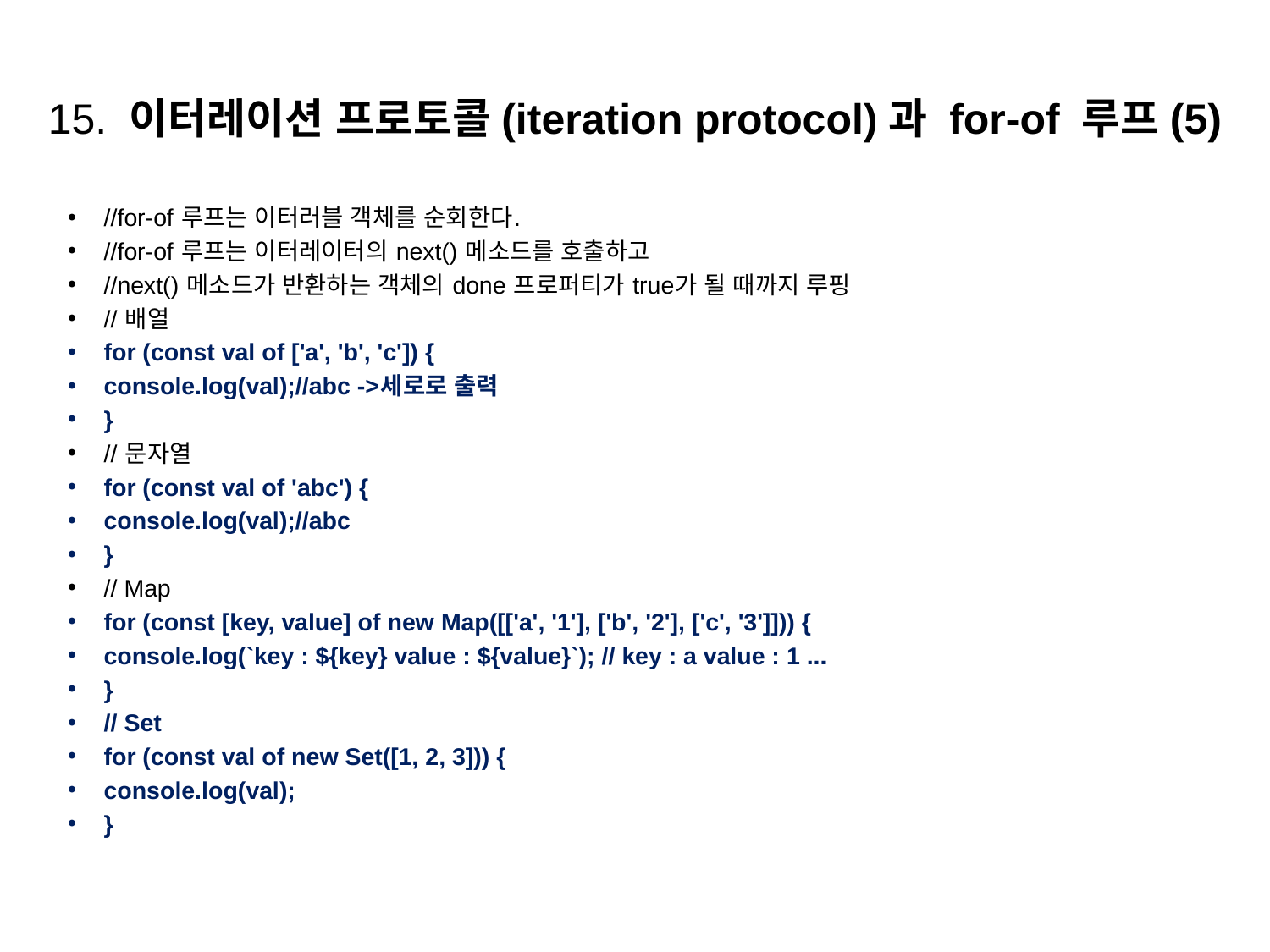

# 15. 이터레이션 프로토콜(iteration protocol)과 for-of 루프(5)
//for-of 루프는 이터러블 객체를 순회한다.
//for-of 루프는 이터레이터의 next() 메소드를 호출하고
//next() 메소드가 반환하는 객체의 done 프로퍼티가 true가 될 때까지 루핑
// 배열
for (const val of ['a', 'b', 'c']) {
console.log(val);//abc ->세로로 출력
}
// 문자열
for (const val of 'abc') {
console.log(val);//abc
}
// Map
for (const [key, value] of new Map([['a', '1'], ['b', '2'], ['c', '3']])) {
console.log(`key : ${key} value : ${value}`); // key : a value : 1 ...
}
// Set
for (const val of new Set([1, 2, 3])) {
console.log(val);
}